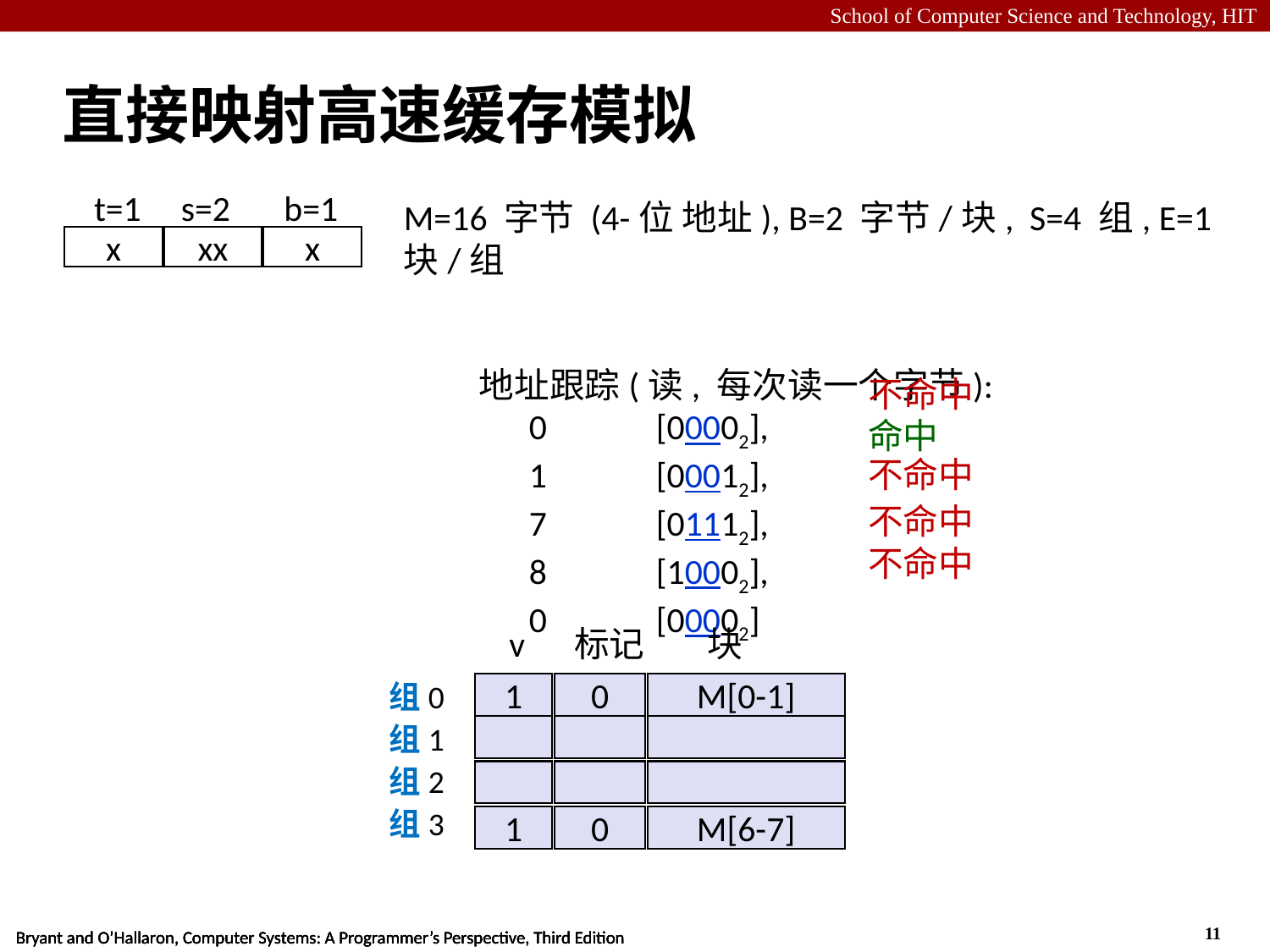

# 直接映射高速缓存模拟
t=1
s=2
b=1
M=16 字节 (4-位 地址), B=2 字节/块,  S=4 组, E=1 块/组

地址跟踪(读, 每次读一个字节):
	0	[00002],
	1	[00012],
	7	[01112],
	8	[10002],
	0	[00002]
x
xx
x
不命中
命中
不命中
不命中
不命中
v
标记
块
组0
0
?
?
1
0
M[0-1]
1
1
M[8-9]
1
0
M[0-1]
组1

组2

组3

1
0
M[6-7]